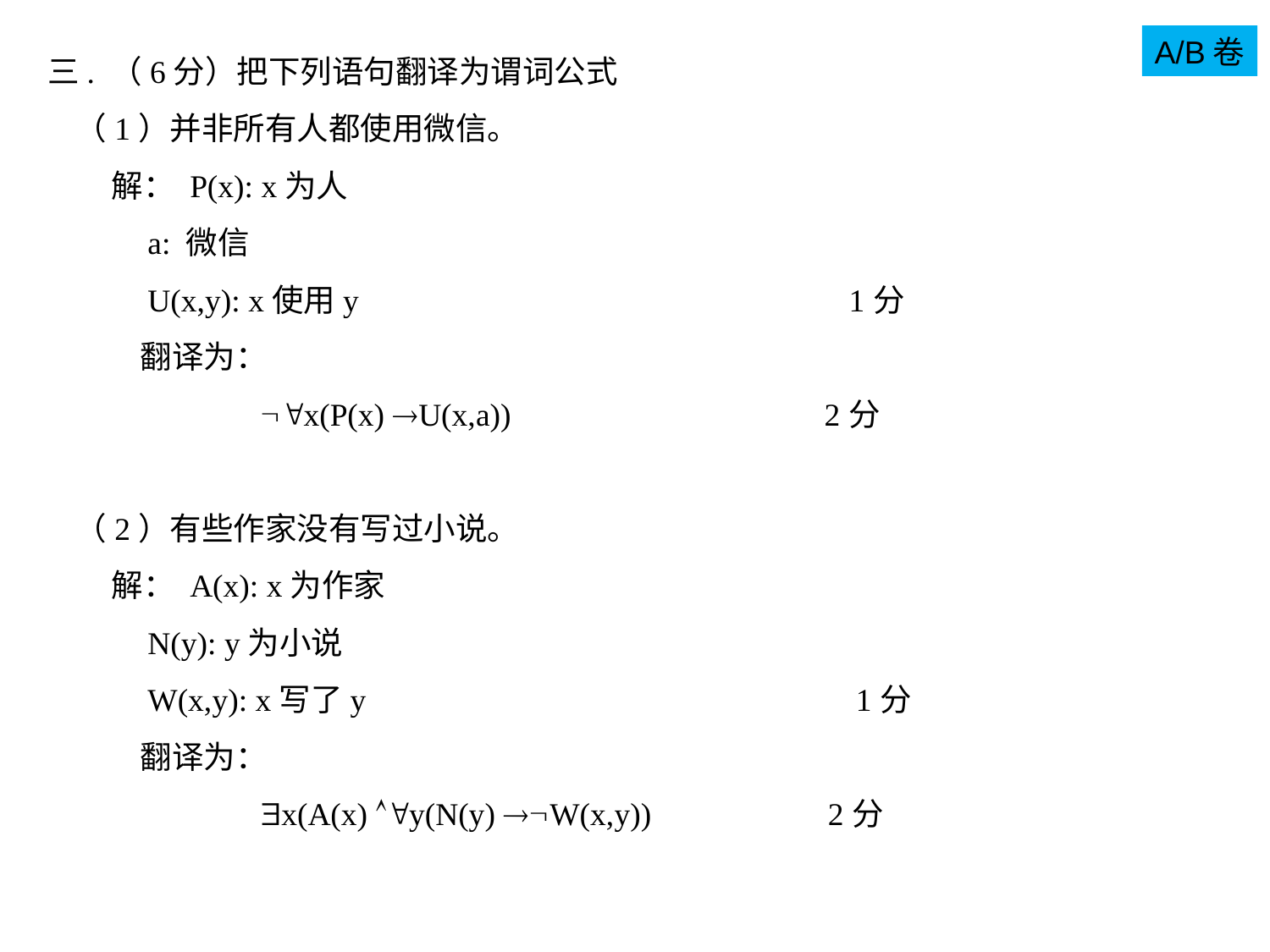

A/B卷
三. （6分）把下列语句翻译为谓词公式
（1）并非所有人都使用微信。
    解： P(x): x为人
         a: 微信
         U(x,y): x使用y                                                             1分
        翻译为：
¬∀x(P(x) →U(x,a))                                       2分

（2）有些作家没有写过小说。
    解： A(x): x为作家
         N(y): y为小说
         W(x,y): x写了y                                                             1分
        翻译为：
∃x(A(x) ∧∀y(N(y) →¬W(x,y))                      2分